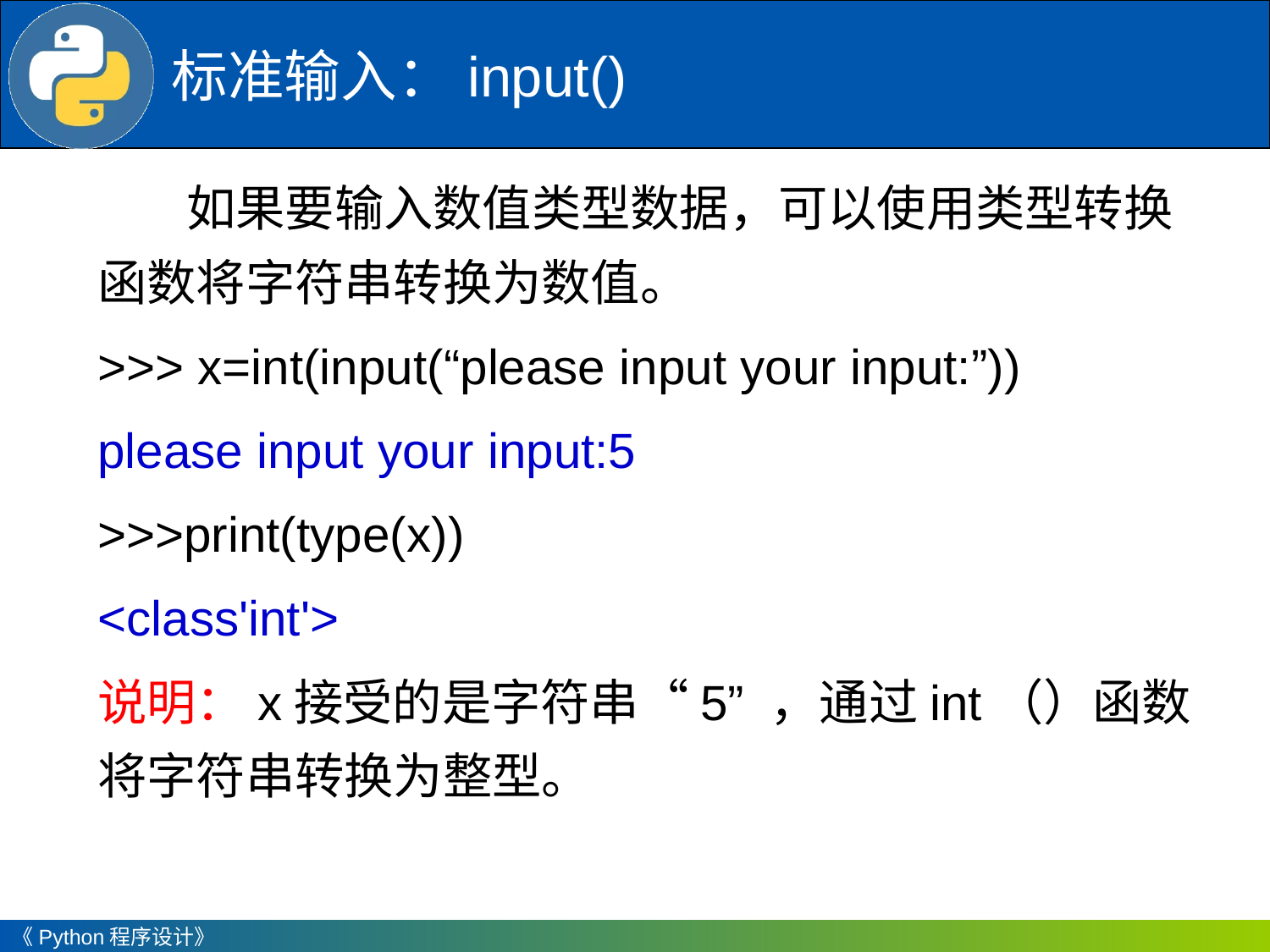

# 标准输入：input()
       如果要输入数值类型数据，可以使用类型转换函数将字符串转换为数值。
>>> x=int(input(“please input your input:”))
please input your input:5
>>>print(type(x))
<class'int'>
说明：x接受的是字符串“5” ，通过int（）函数将字符串转换为整型。